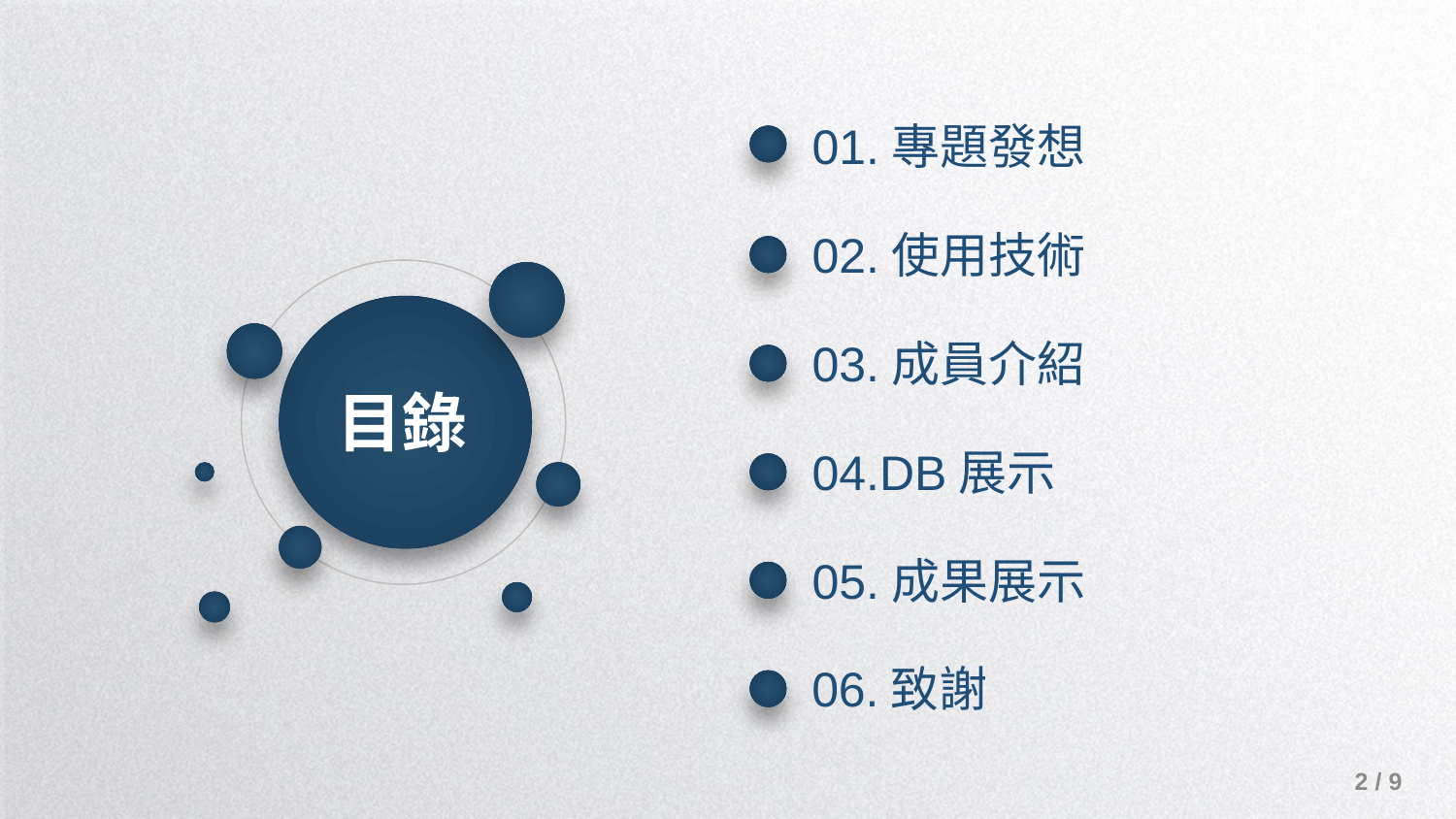

01.專題發想

02.使用技術

目錄

03.成員介紹

04.DB展示

05.成果展示

06.致謝

2 / 9